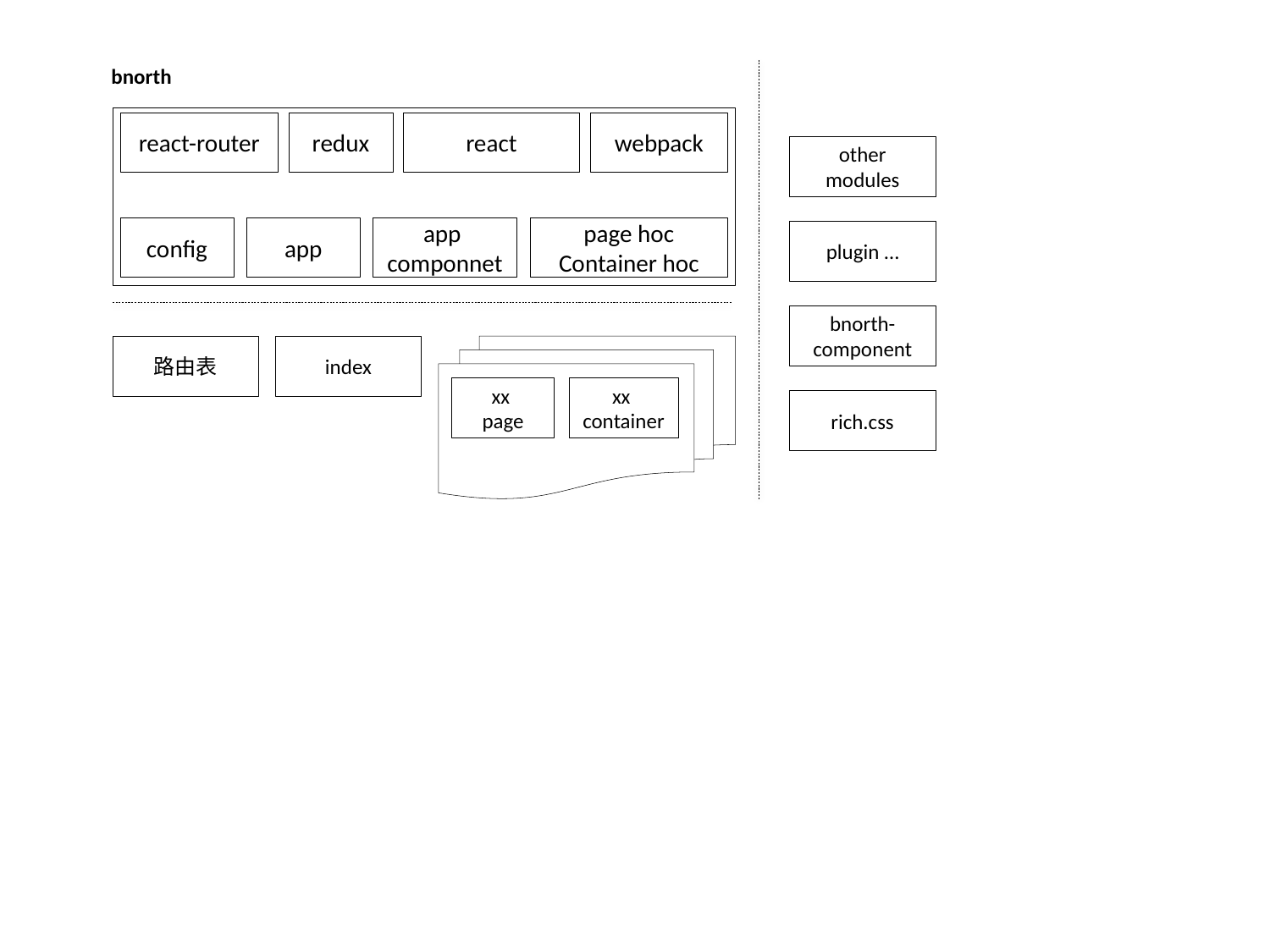

bnorth

react-router
redux
react
webpack
other
modules
config
app
app  componnet
page hoc
Container hoc
plugin …
bnorth-component
路由表
index

xx
container
xx
page
rich.css